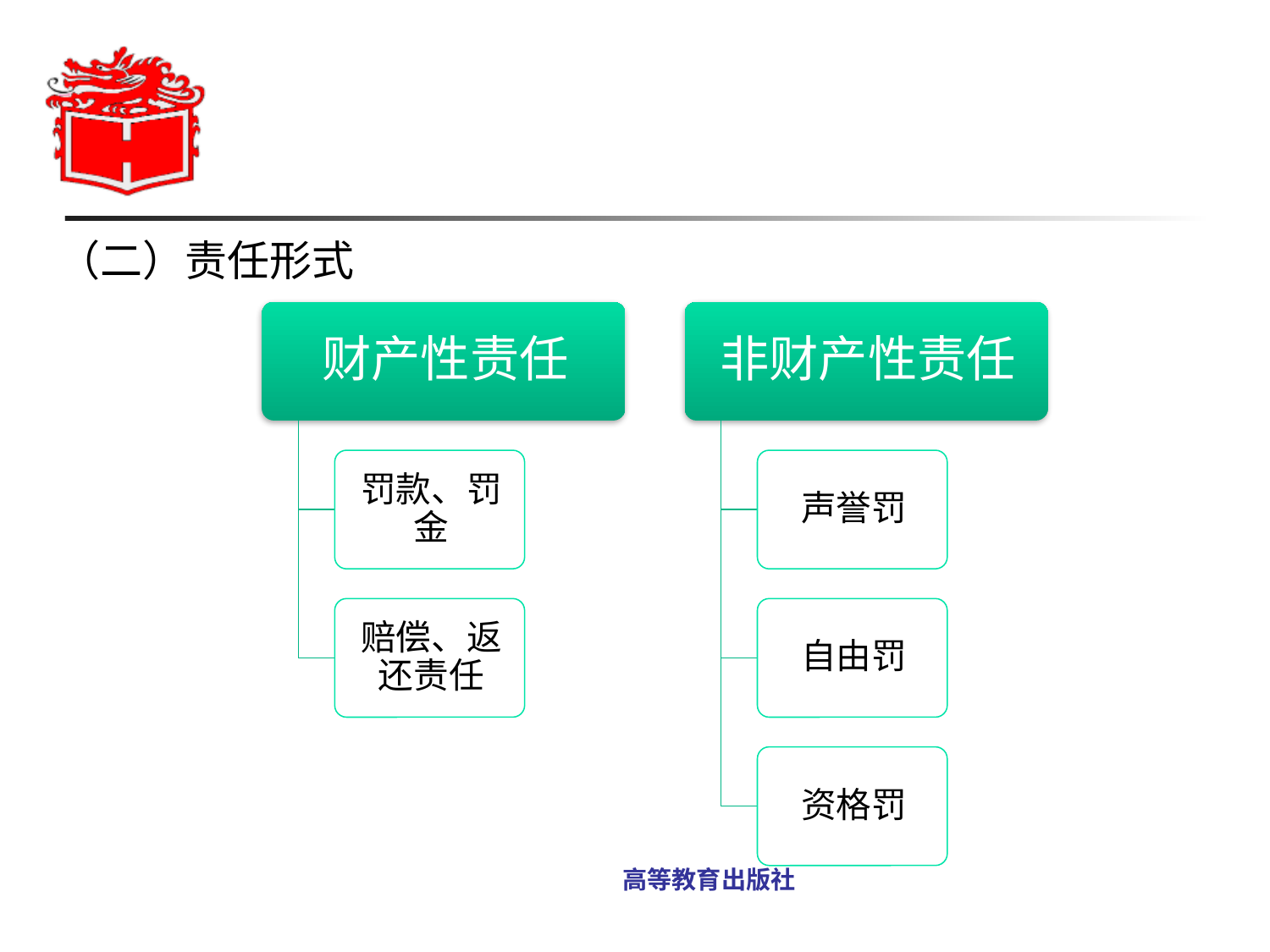

（二）责任形式

财产性责任
罚款、罚金
赔偿、返还责任
非财产性责任
声誉罚
自由罚
资格罚

高等教育出版社